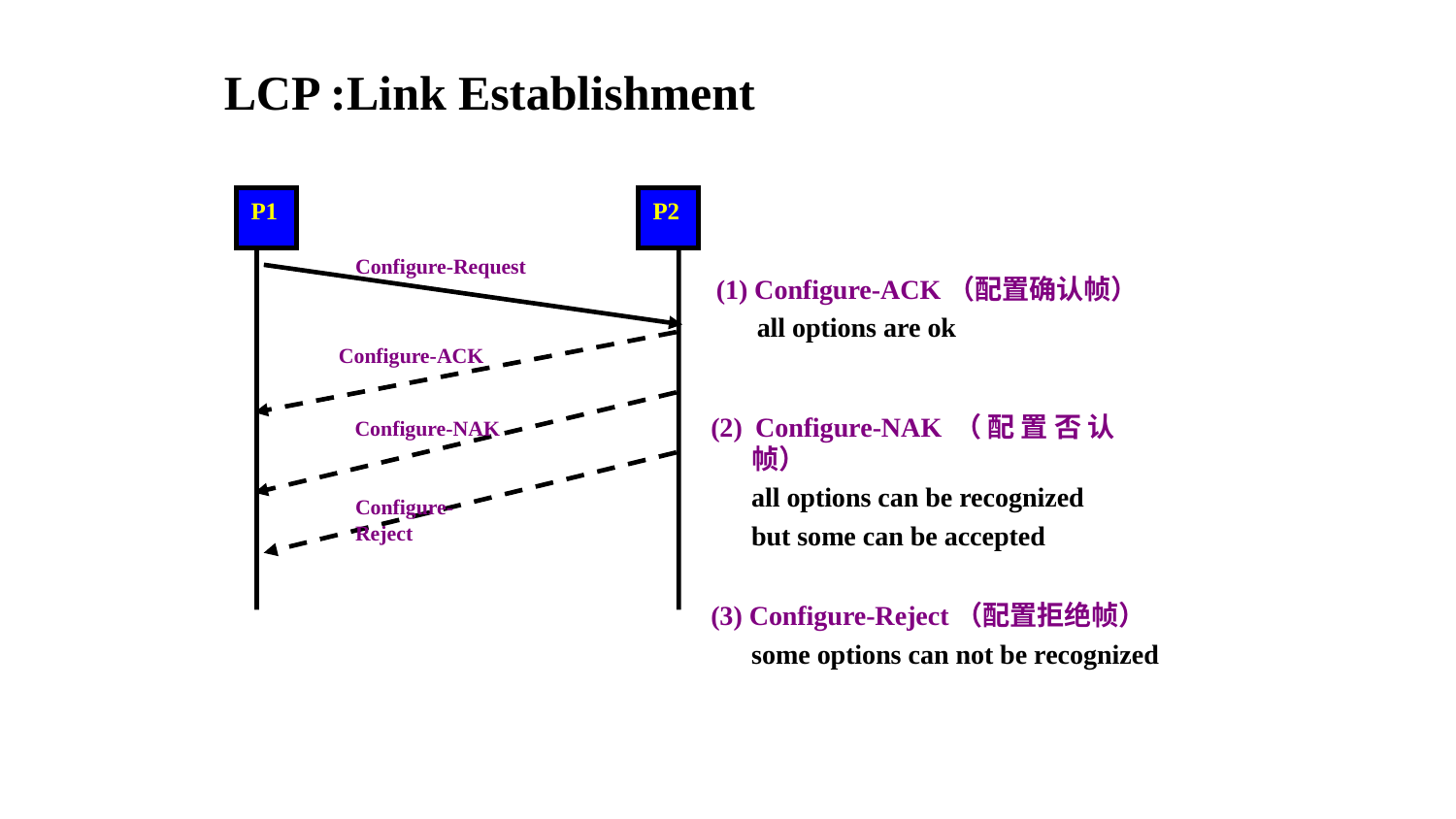

LCP :Link Establishment
P1
P2

Configure-Request

(1) Configure-ACK（配置确认帧）
      all options are ok

Configure-ACK

Configure-NAK
(2) Configure-NAK（配置否认帧）
      all options can be recognized
      but some can be accepted

Configure-Reject
(3) Configure-Reject（配置拒绝帧）
      some options can not be recognized